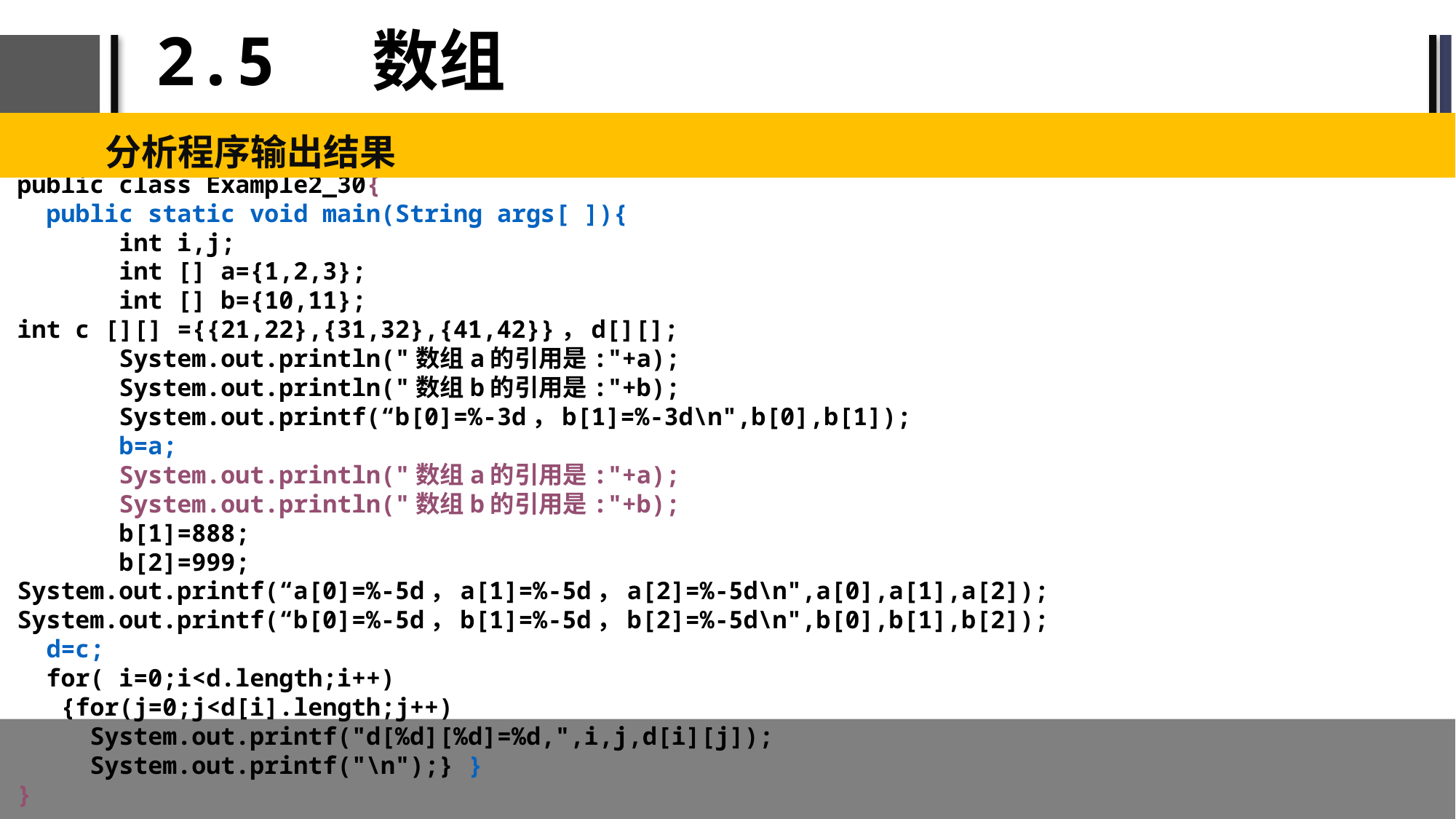

# 2.5  数组

分析程序输出结果

public class Example2_30{
  public static void main(String args[ ]){
       int i,j;
       int [] a={1,2,3};
       int [] b={10,11};
int c [][] ={{21,22},{31,32},{41,42}}，d[][];
       System.out.println("数组a的引用是:"+a);
       System.out.println("数组b的引用是:"+b);
       System.out.printf(“b[0]=%-3d，b[1]=%-3d\n",b[0],b[1]);
       b=a;
       System.out.println("数组a的引用是:"+a);
       System.out.println("数组b的引用是:"+b);
       b[1]=888;
       b[2]=999;
System.out.printf(“a[0]=%-5d，a[1]=%-5d，a[2]=%-5d\n",a[0],a[1],a[2]);
System.out.printf(“b[0]=%-5d，b[1]=%-5d，b[2]=%-5d\n",b[0],b[1],b[2]);
  d=c;
  for( i=0;i<d.length;i++)
   {for(j=0;j<d[i].length;j++)
     System.out.printf("d[%d][%d]=%d,",i,j,d[i][j]);
     System.out.printf("\n");} }
}